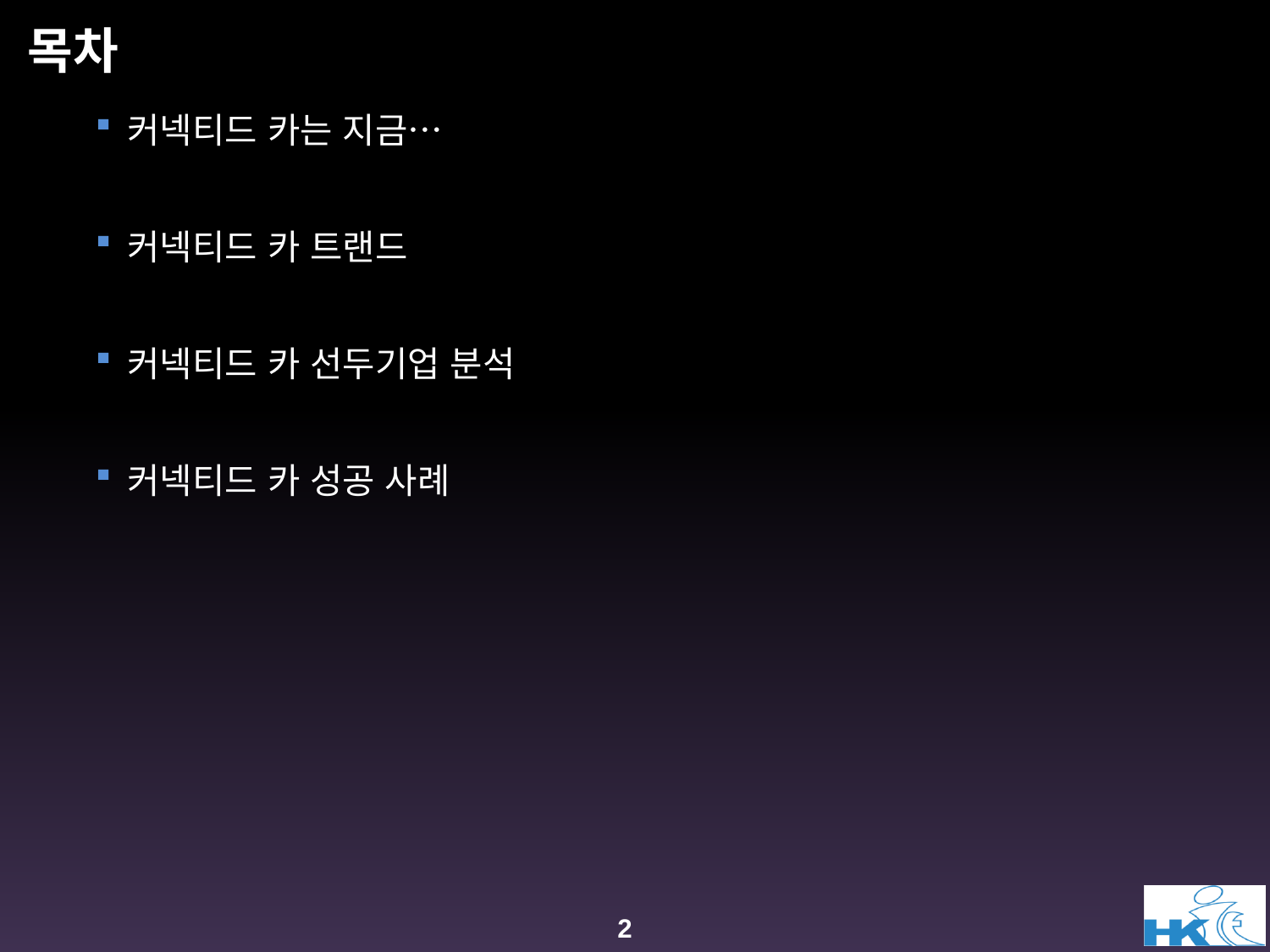

# 목차
커넥티드 카는 지금…

커넥티드 카 트랜드

커넥티드 카 선두기업 분석

커넥티드 카 성공 사례

2